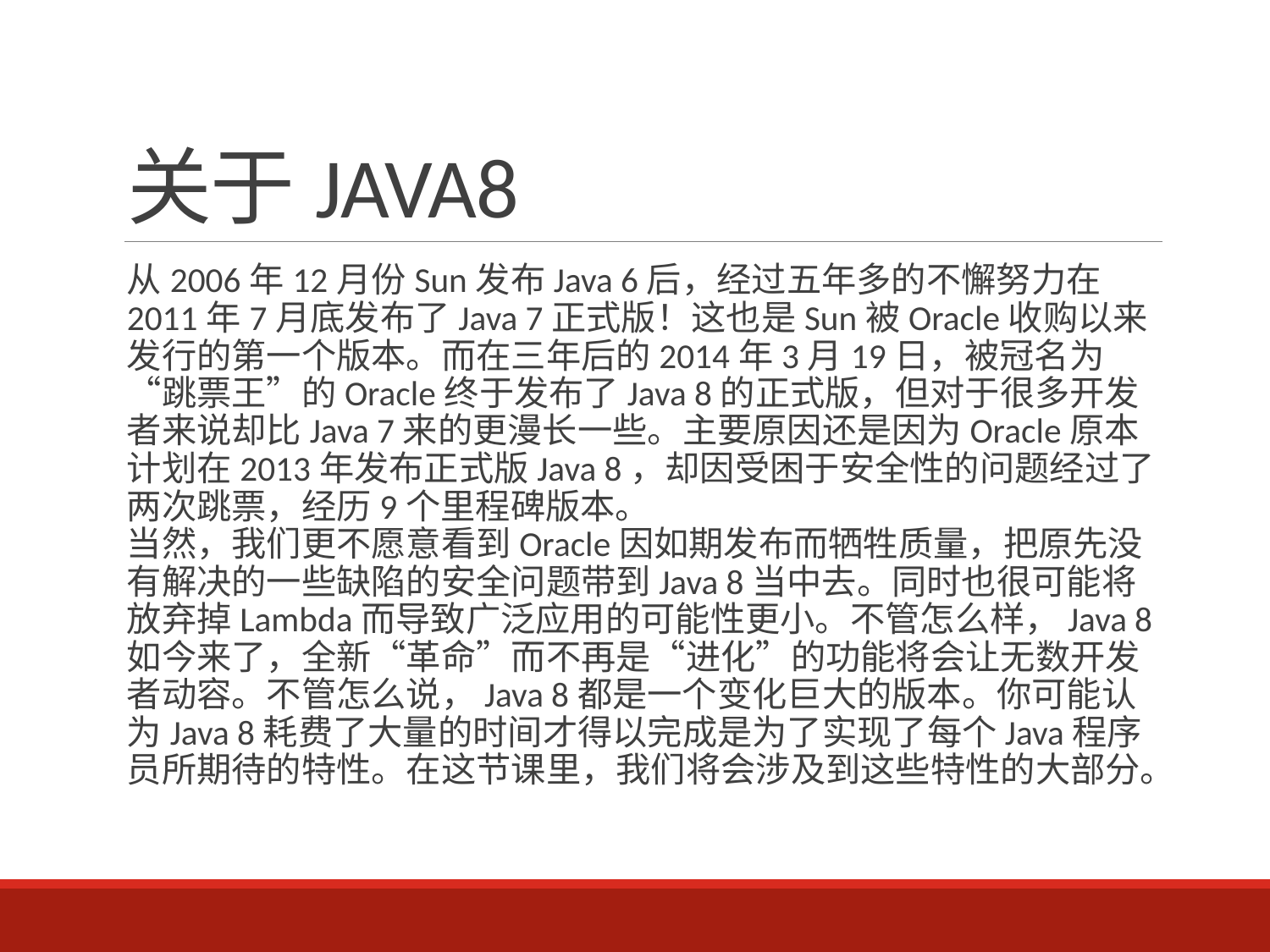

# 关于JAVA8
从2006年12月份Sun发布Java 6后，经过五年多的不懈努力在2011年7月底发布了Java 7正式版！这也是Sun被Oracle收购以来发行的第一个版本。而在三年后的2014年3月19日，被冠名为“跳票王”的Oracle终于发布了Java 8的正式版，但对于很多开发者来说却比Java 7来的更漫长一些。主要原因还是因为Oracle原本计划在2013年发布正式版Java 8，却因受困于安全性的问题经过了两次跳票，经历9个里程碑版本。
当然，我们更不愿意看到Oracle因如期发布而牺牲质量，把原先没有解决的一些缺陷的安全问题带到Java 8当中去。同时也很可能将放弃掉Lambda而导致广泛应用的可能性更小。不管怎么样，Java 8如今来了，全新“革命”而不再是“进化”的功能将会让无数开发者动容。不管怎么说，Java 8都是一个变化巨大的版本。你可能认为Java 8耗费了大量的时间才得以完成是为了实现了每个Java程序员所期待的特性。在这节课里，我们将会涉及到这些特性的大部分。